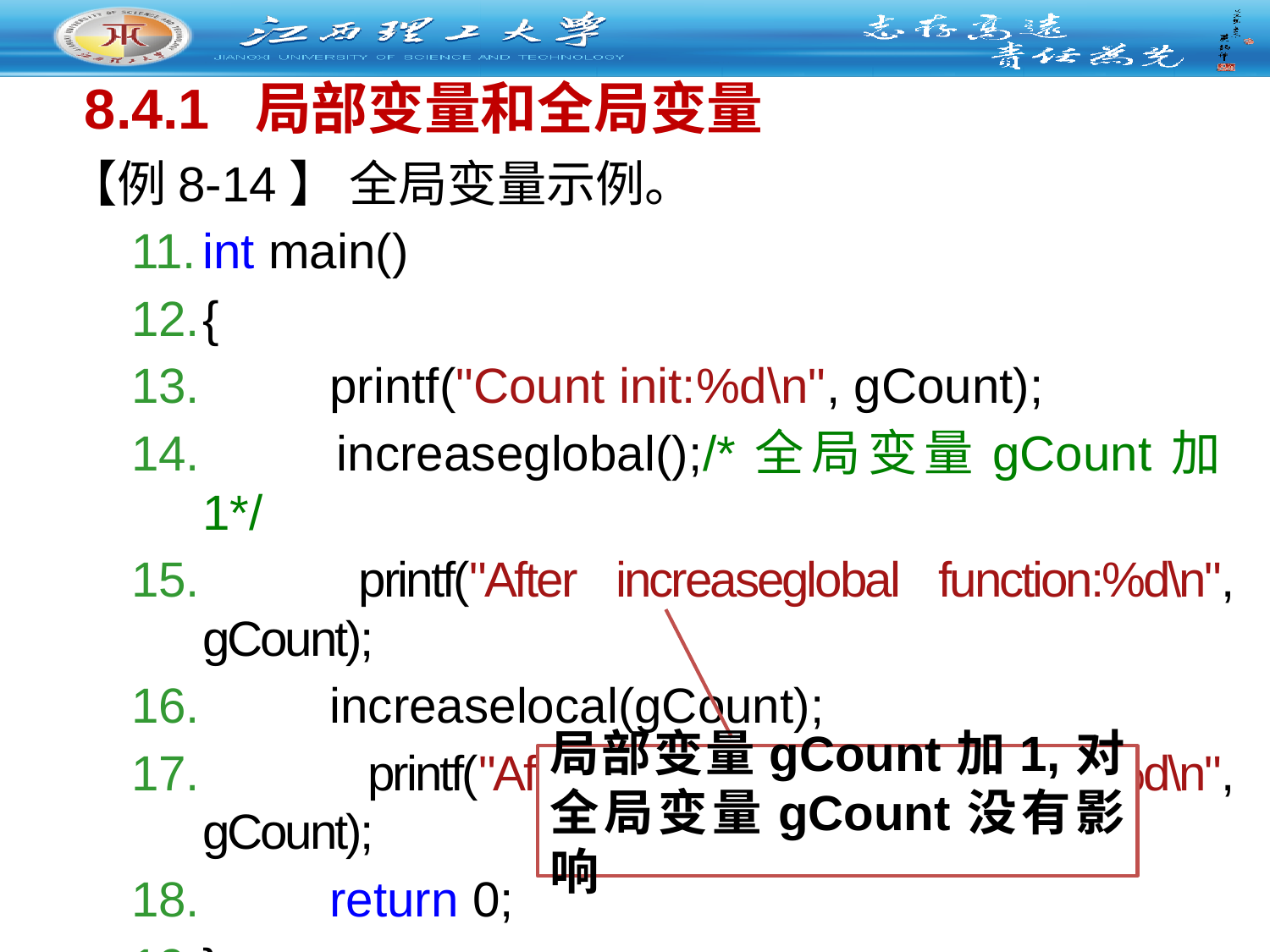

# 8.4.1  局部变量和全局变量
【例8-14】 全局变量示例。
int main()
{
 	printf("Count init:%d\n", gCount);
 	increaseglobal();/*全局变量gCount加1*/
 	printf("After increaseglobal function:%d\n", gCount);
 	increaselocal(gCount);
 	printf("After increaselocal function:%d\n", gCount);
 	return 0;
}
局部变量gCount加1,对全局变量gCount没有影响